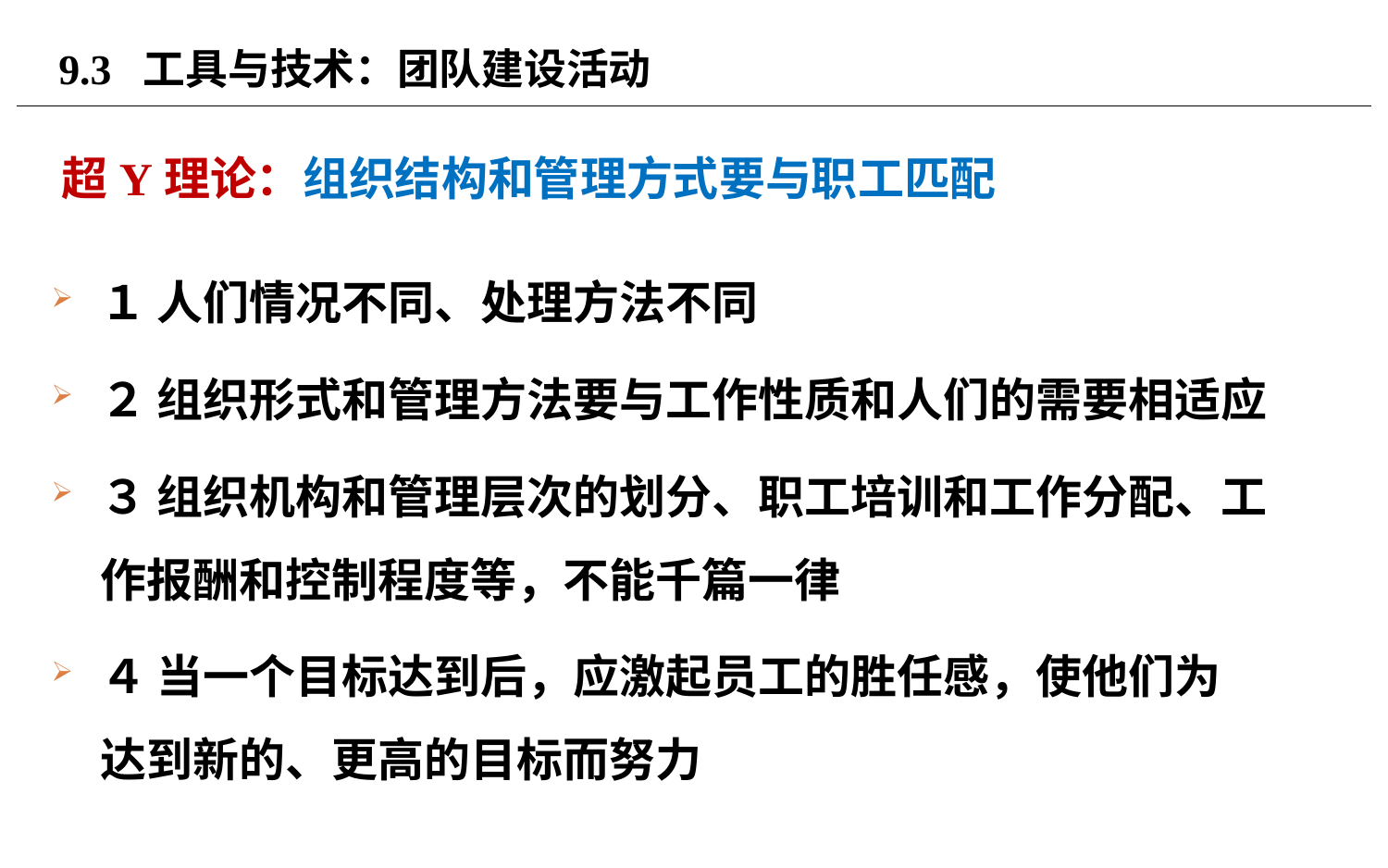

# 9.3  工具与技术：团队建设活动
超Y理论：组织结构和管理方式要与职工匹配
１ 人们情况不同、处理方法不同
２ 组织形式和管理方法要与工作性质和人们的需要相适应
３ 组织机构和管理层次的划分、职工培训和工作分配、工作报酬和控制程度等，不能千篇一律
４ 当一个目标达到后，应激起员工的胜任感，使他们为达到新的、更高的目标而努力